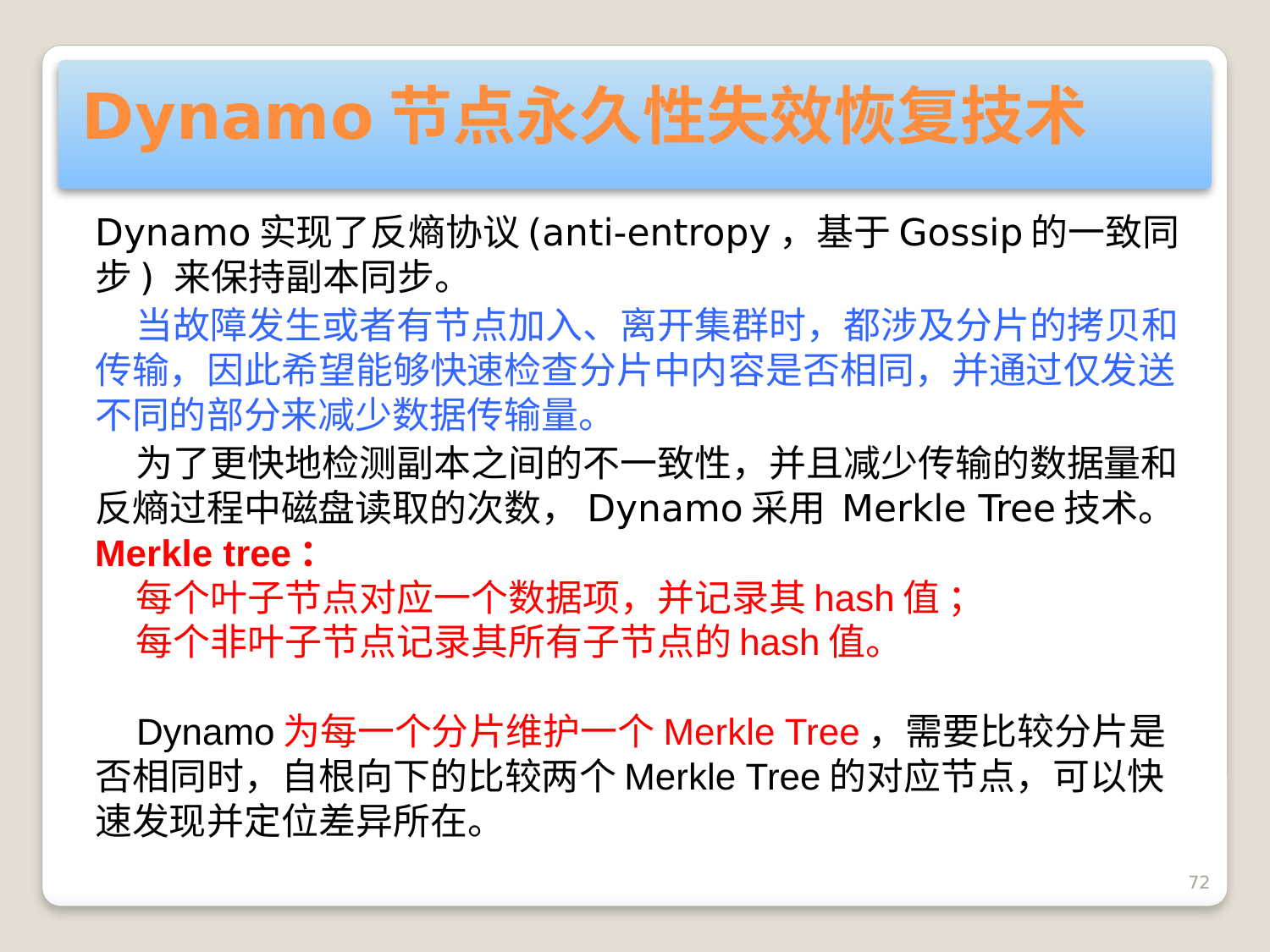

# Dynamo节点永久性失效恢复技术
Dynamo实现了反熵协议(anti-entropy，基于Gossip的一致同步) 来保持副本同步。
    当故障发生或者有节点加入、离开集群时，都涉及分片的拷贝和传输，因此希望能够快速检查分片中内容是否相同，并通过仅发送不同的部分来减少数据传输量。
    为了更快地检测副本之间的不一致性，并且减少传输的数据量和反熵过程中磁盘读取的次数，Dynamo采用 Merkle Tree技术。
Merkle tree：
    每个叶子节点对应一个数据项，并记录其hash值 ；
    每个非叶子节点记录其所有子节点的hash值。

    Dynamo为每一个分片维护一个Merkle Tree，需要比较分片是否相同时，自根向下的比较两个Merkle Tree的对应节点，可以快速发现并定位差异所在。
72